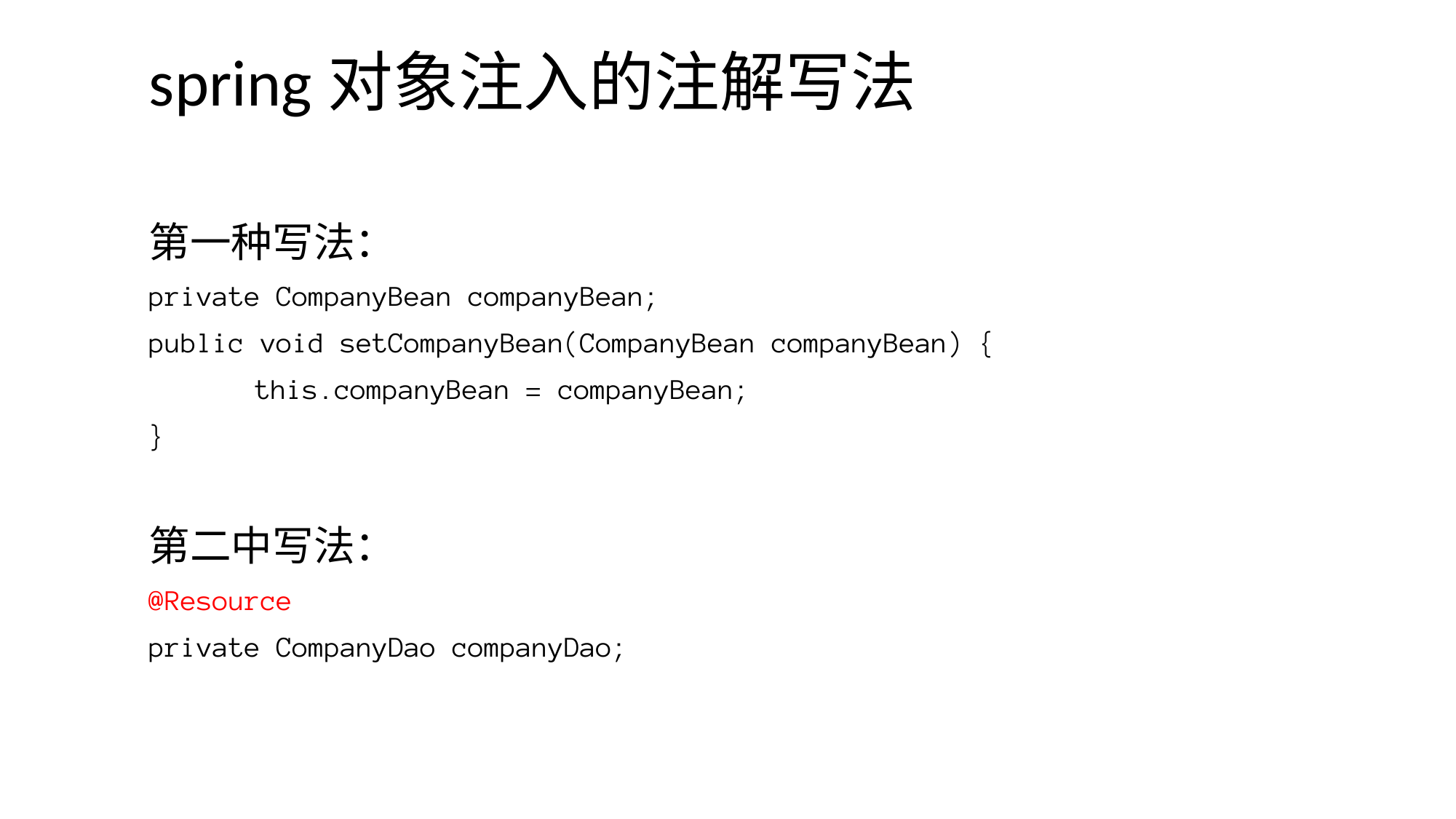

# spring对象注入的注解写法
第一种写法：
private CompanyBean companyBean;
public void setCompanyBean(CompanyBean companyBean) {
	this.companyBean = companyBean;
}

第二中写法：
@Resource
private CompanyDao companyDao;